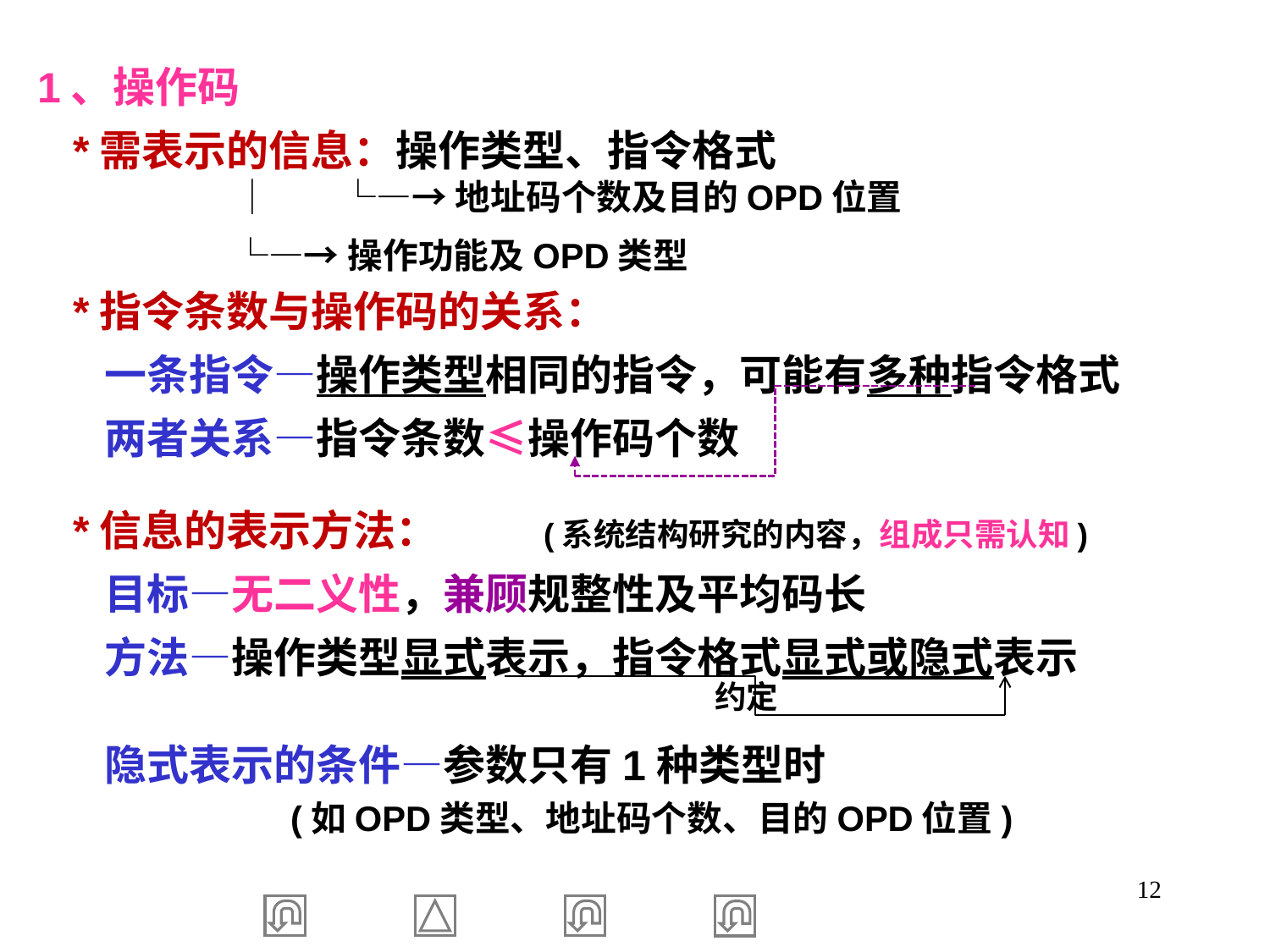

1、操作码
   *需表示的信息：操作类型、指令格式
                         │         └—→地址码个数及目的OPD位置
                         └—→操作功能及OPD类型
   *指令条数与操作码的关系：
      一条指令—操作类型相同的指令，可能有多种指令格式
      两者关系—指令条数≤操作码个数
   *信息的表示方法：          (系统结构研究的内容，组成只需认知)
      目标—无二义性，兼顾规整性及平均码长
      方法—操作类型显式表示，指令格式显式或隐式表示
约定
      隐式表示的条件—参数只有1种类型时
                          (如OPD类型、地址码个数、目的OPD位置)
12